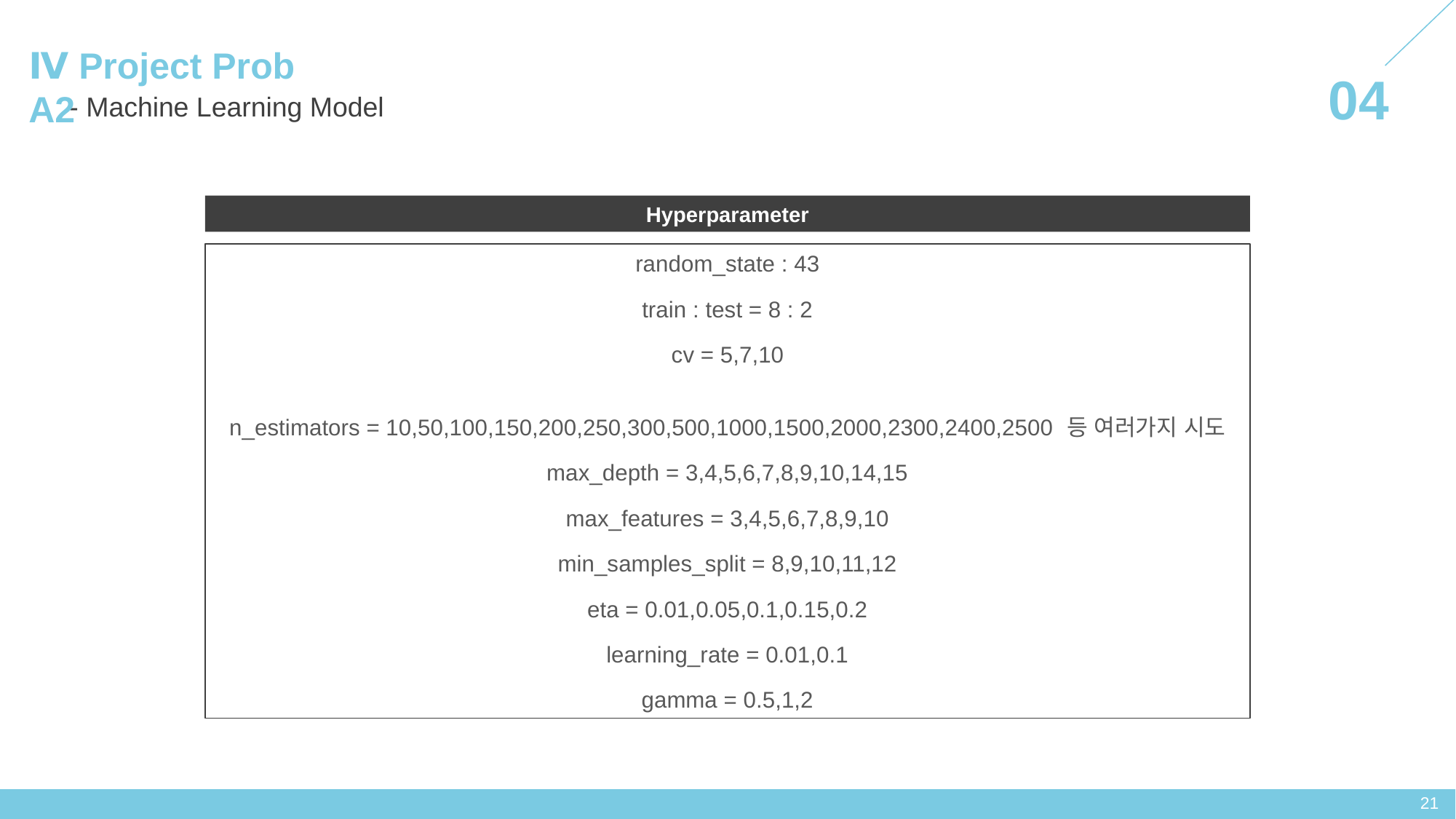

Ⅳ Project Prob A2
04
- Machine Learning Model
Hyperparameter
random_state : 43
train : test = 8 : 2
cv = 5,7,10
n_estimators = 10,50,100,150,200,250,300,500,1000,1500,2000,2300,2400,2500 등 여러가지 시도
max_depth = 3,4,5,6,7,8,9,10,14,15
max_features = 3,4,5,6,7,8,9,10
min_samples_split = 8,9,10,11,12
eta = 0.01,0.05,0.1,0.15,0.2
learning_rate = 0.01,0.1
gamma = 0.5,1,2
21